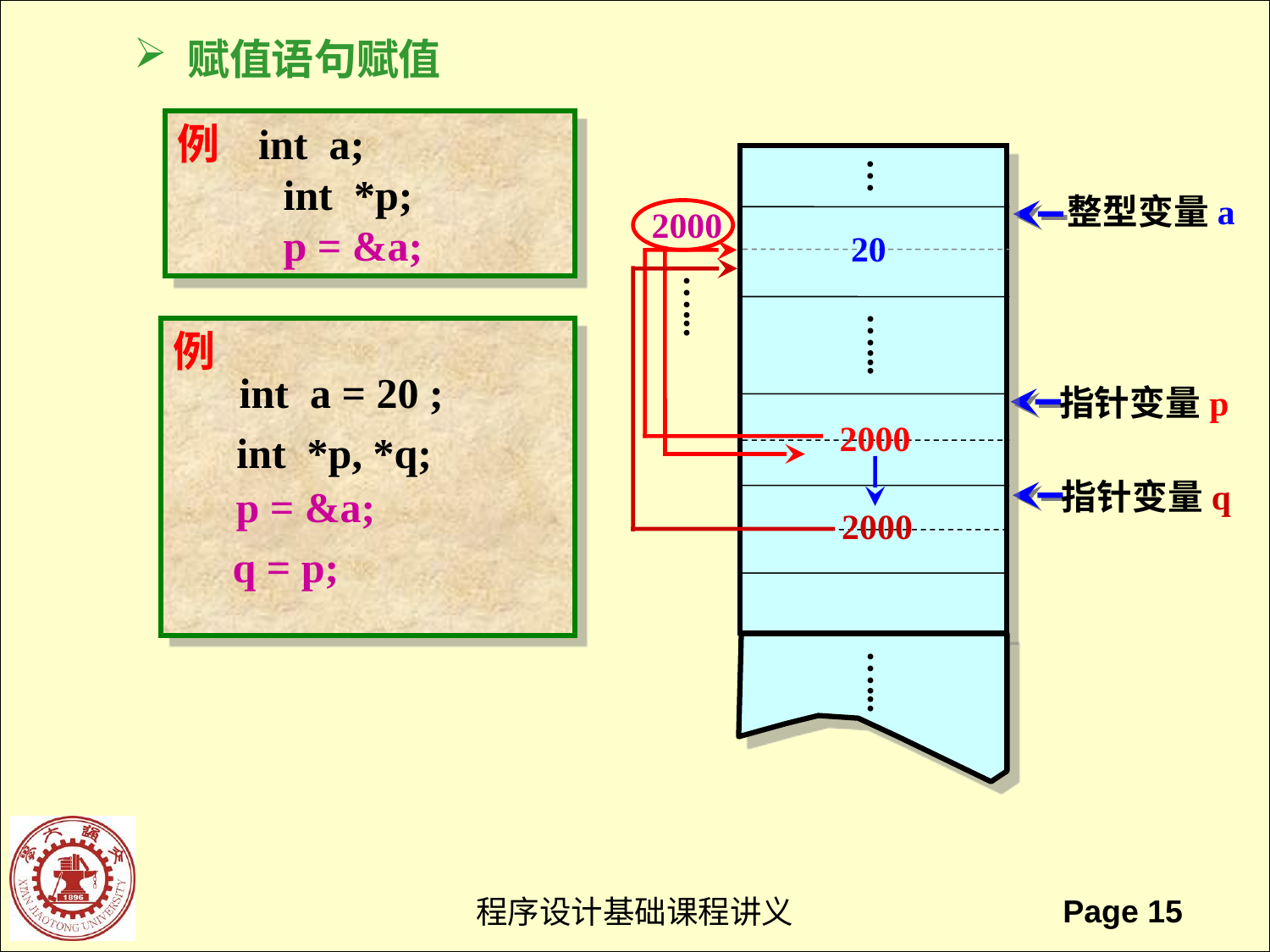

赋值语句赋值
例   int  a;
          int  *p;
          p = &a;

…
2000

…...

…...

…...
整型变量a

20

例

int  a = 20 ;
指针变量p

2000
 int  *p, *q;

指针变量q

p = &a;
2000
 q = p;